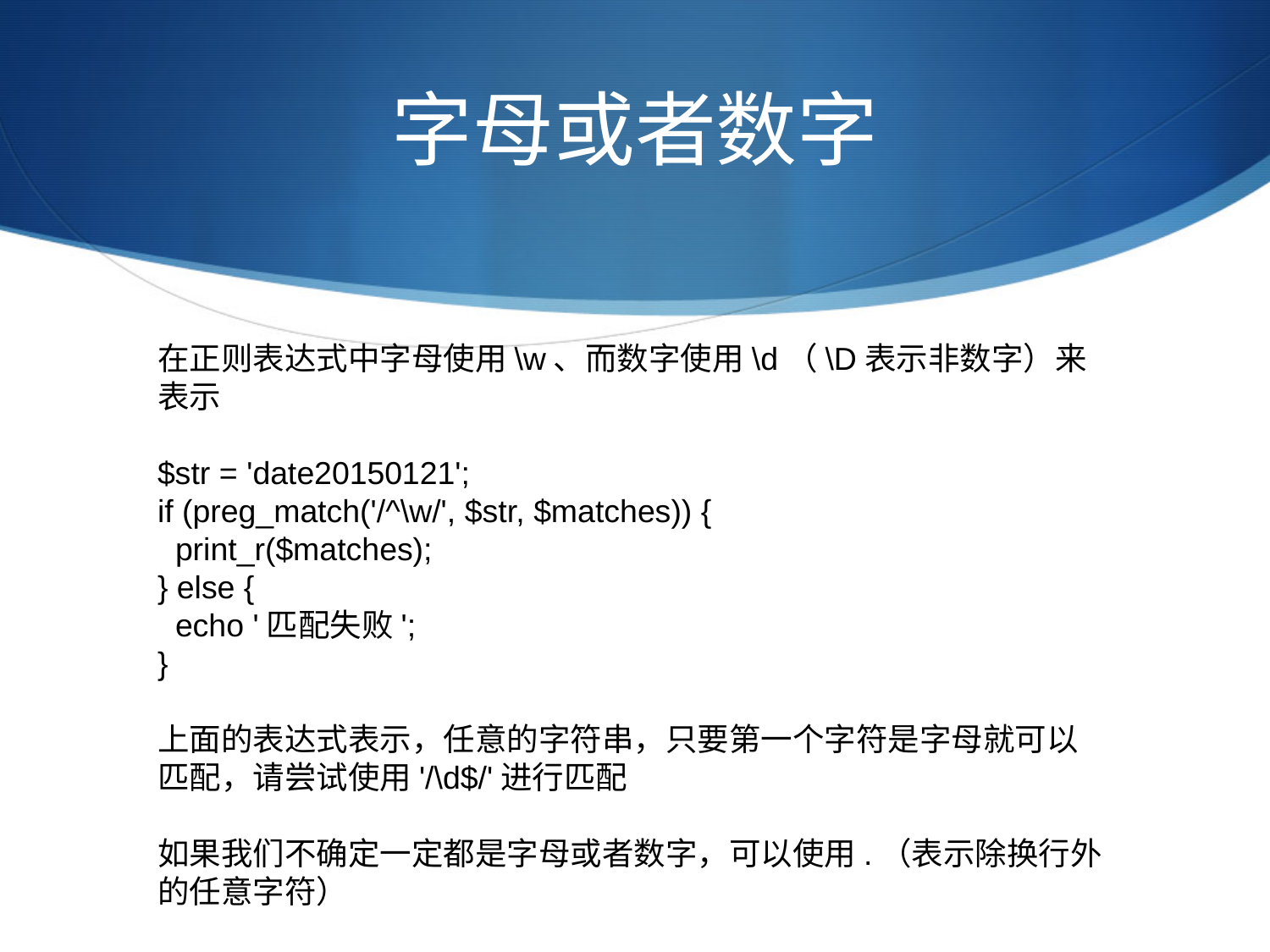

# 字母或者数字
在正则表达式中字母使用\w、而数字使用\d（\D表示非数字）来表示

$str = 'date20150121';
if (preg_match('/^\w/', $str, $matches)) {
  print_r($matches);
} else {
  echo '匹配失败';
}

上面的表达式表示，任意的字符串，只要第一个字符是字母就可以匹配，请尝试使用'/\d$/'进行匹配

如果我们不确定一定都是字母或者数字，可以使用.（表示除换行外的任意字符）